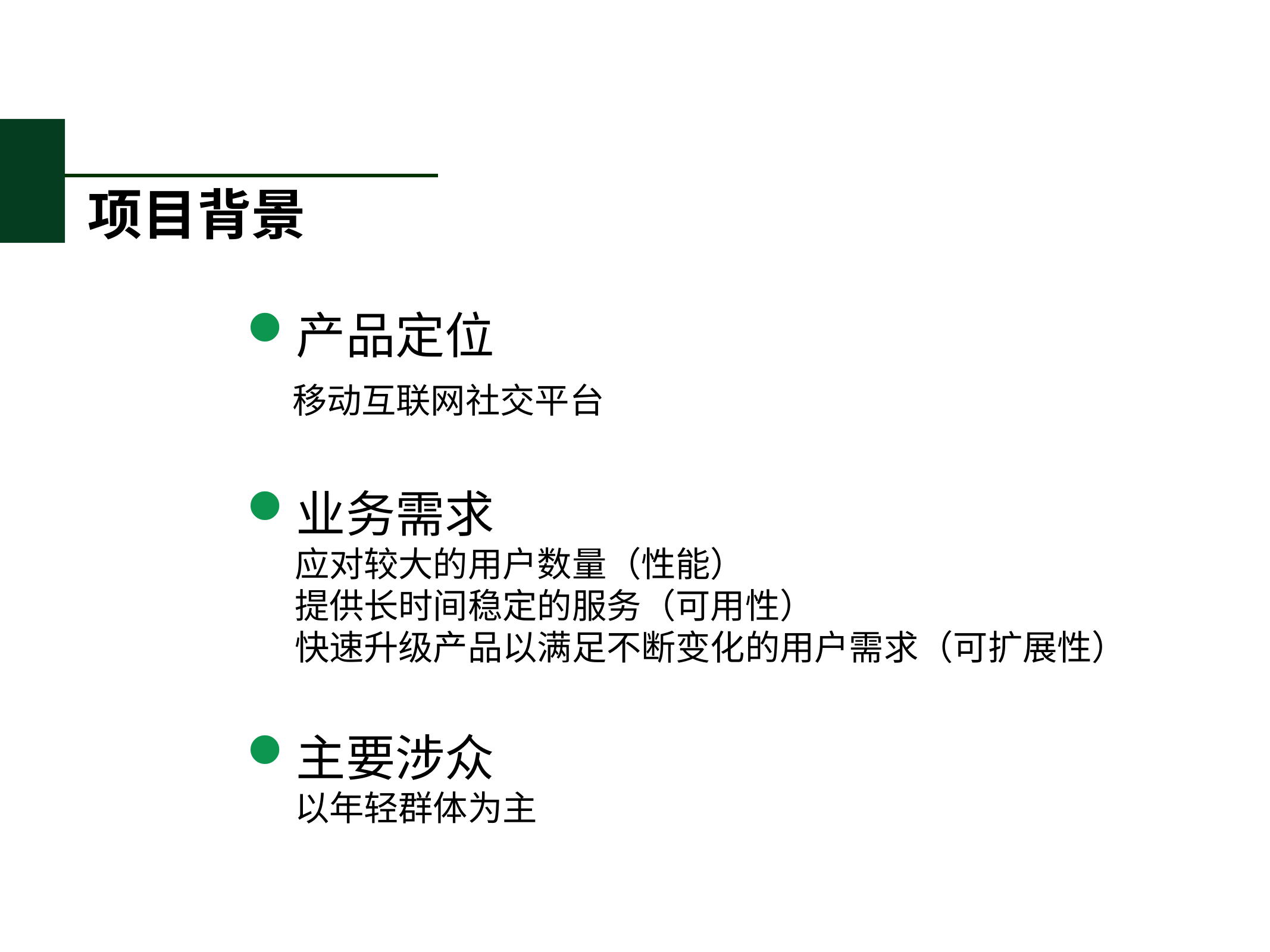

项目背景
产品定位
   移动互联网社交平台

业务需求
     应对较大的用户数量（性能）
     提供长时间稳定的服务（可用性）
     快速升级产品以满足不断变化的用户需求（可扩展性）

主要涉众
     以年轻群体为主